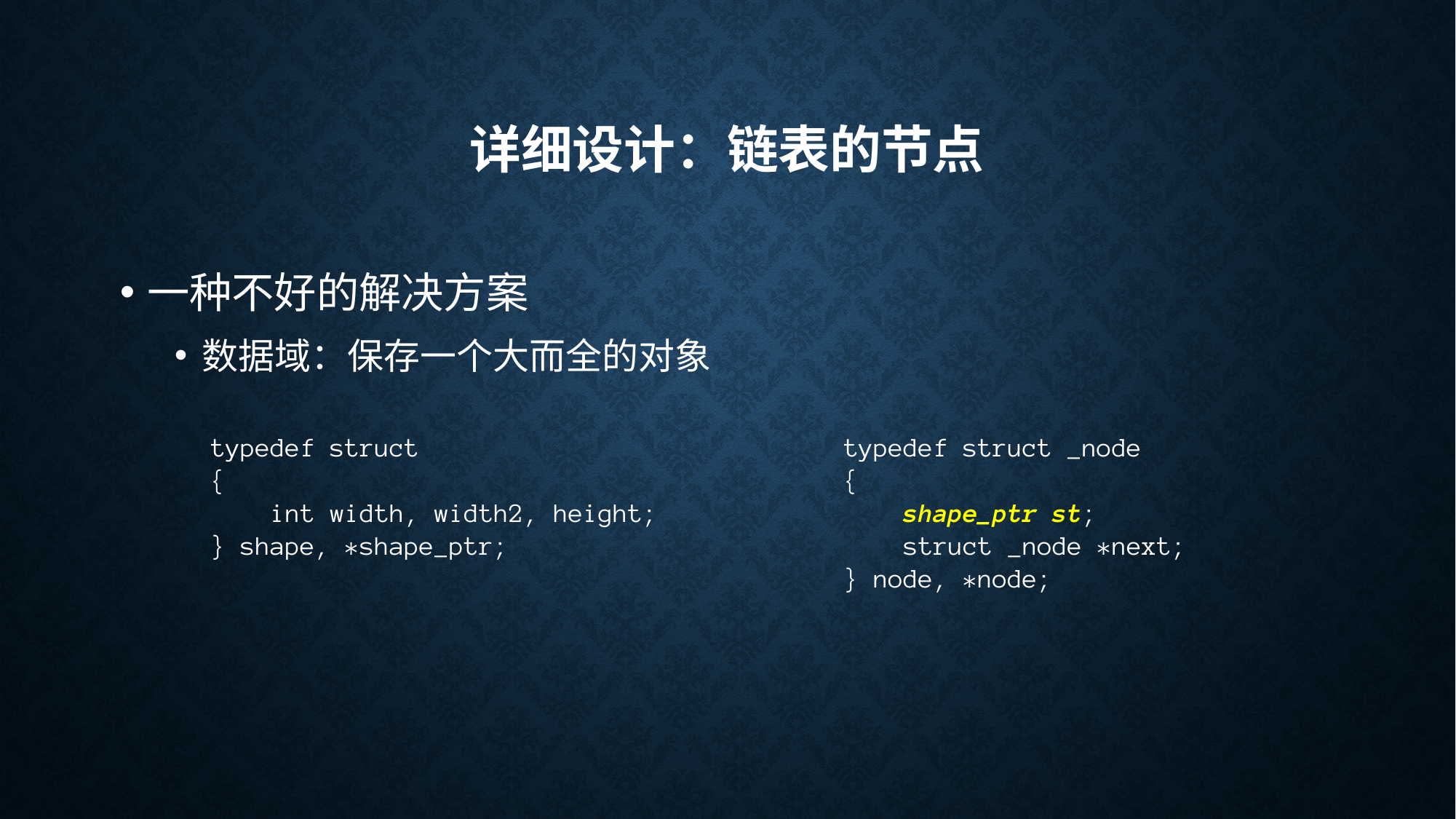

# 详细设计：链表的节点
一种不好的解决方案
数据域：保存一个大而全的对象
typedef struct
{
    int width, width2, height;
} shape, *shape_ptr;
typedef struct _node
{
    shape_ptr st;
    struct _node *next;
} node, *node;